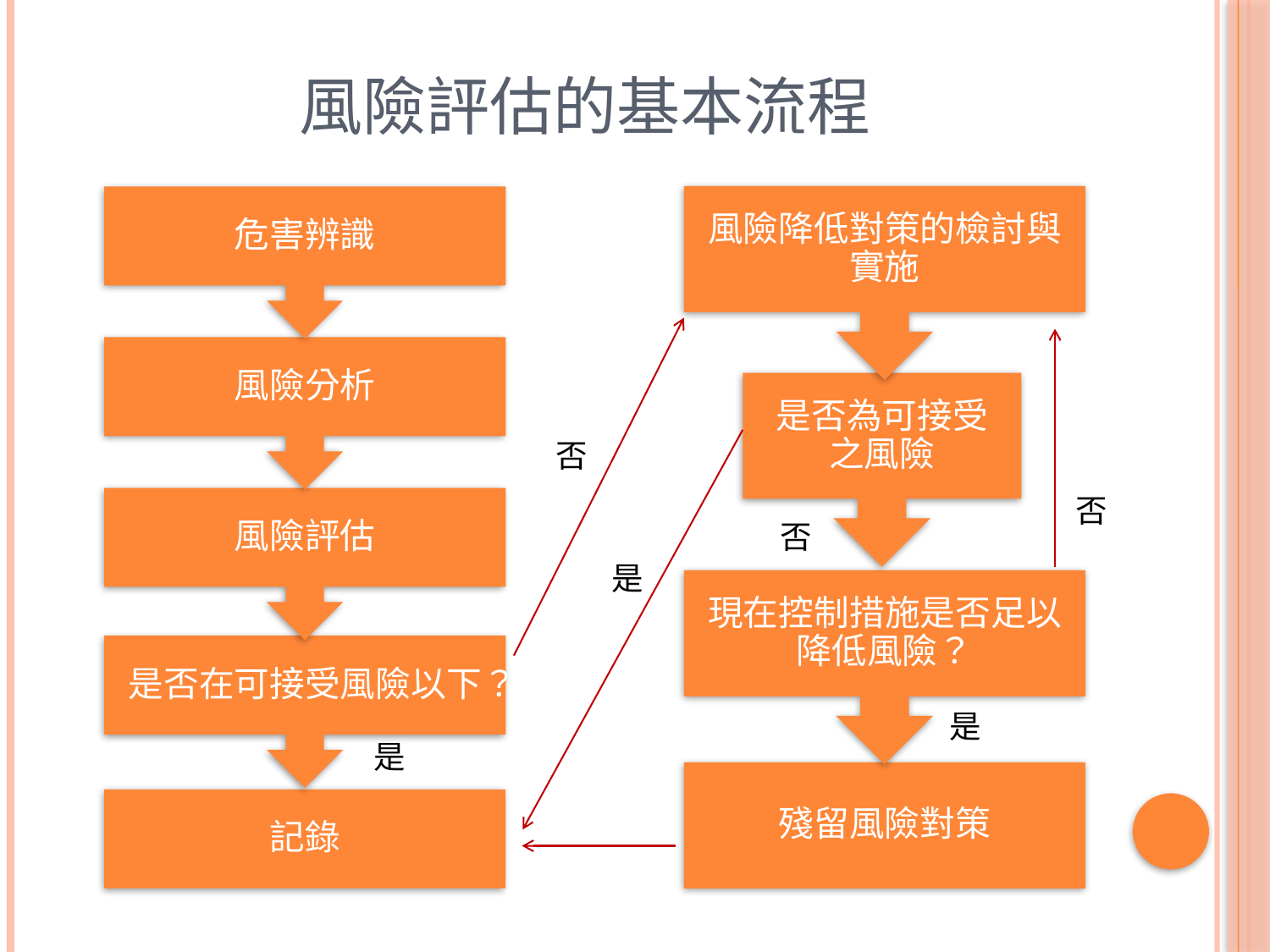

# 風險評估的基本流程
記錄
是否在可接受風險以下？
風險評估
風險分析
危害辨識
危害辨識
殘留風險對策
現在控制措施是否足以降低風險？
是否為可接受之風險
風險降低對策的檢討與實施
否
否
否
是
是
是